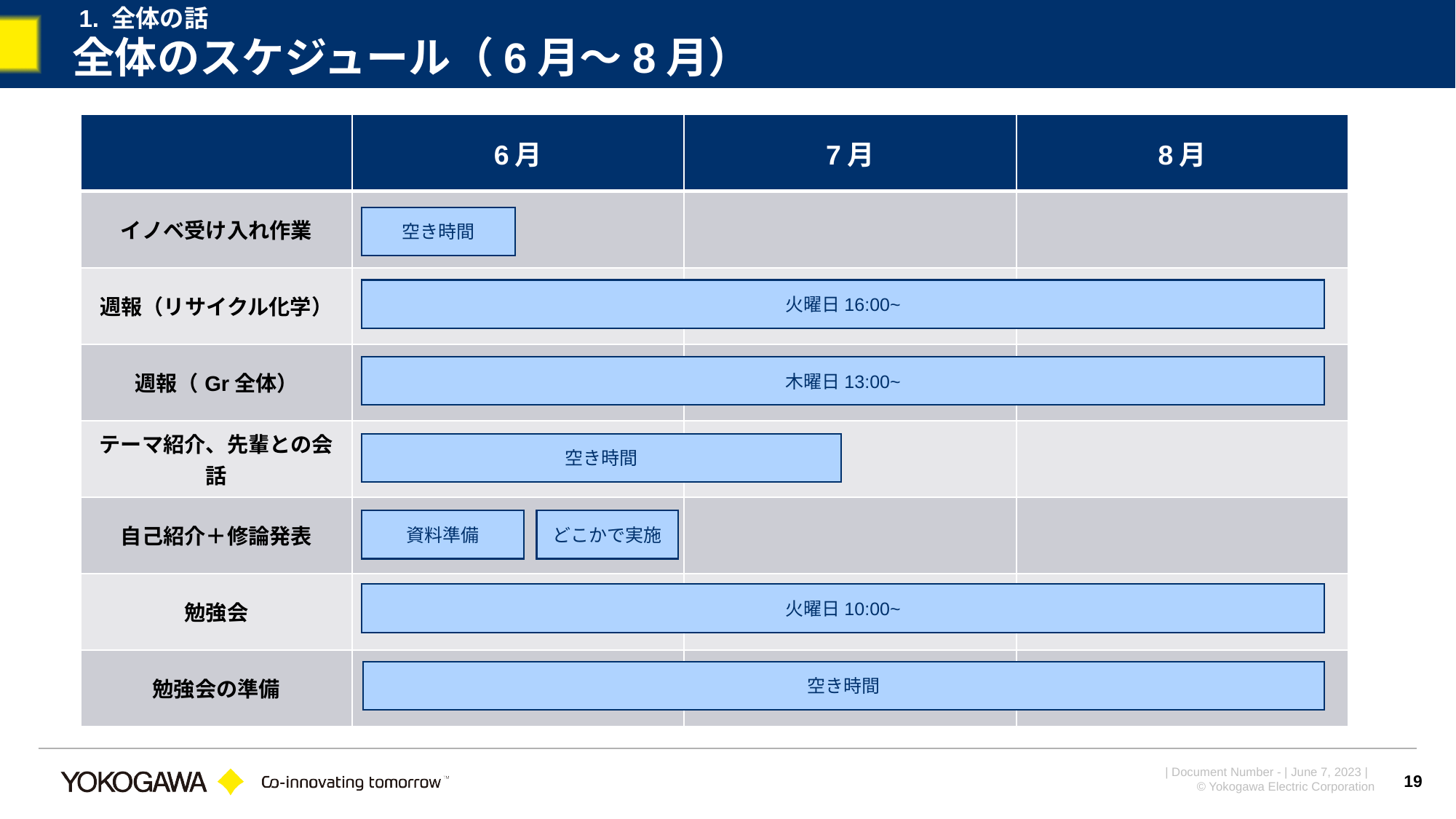

1. 全体の話
# 全体のスケジュール（6月～8月）
|  | 6月 | 7月 | 8月 |
| --- | --- | --- | --- |
| イノベ受け入れ作業 |  |  |  |
| 週報（リサイクル化学） |  |  |  |
| 週報（Gr全体） |  |  |  |
| テーマ紹介、先輩との会話 |  |  |  |
| 自己紹介＋修論発表 |  |  |  |
| 勉強会 |  |  |  |
| 勉強会の準備 |  |  |  |
空き時間
火曜日16:00~
木曜日13:00~
空き時間
資料準備
どこかで実施
火曜日10:00~
空き時間
19